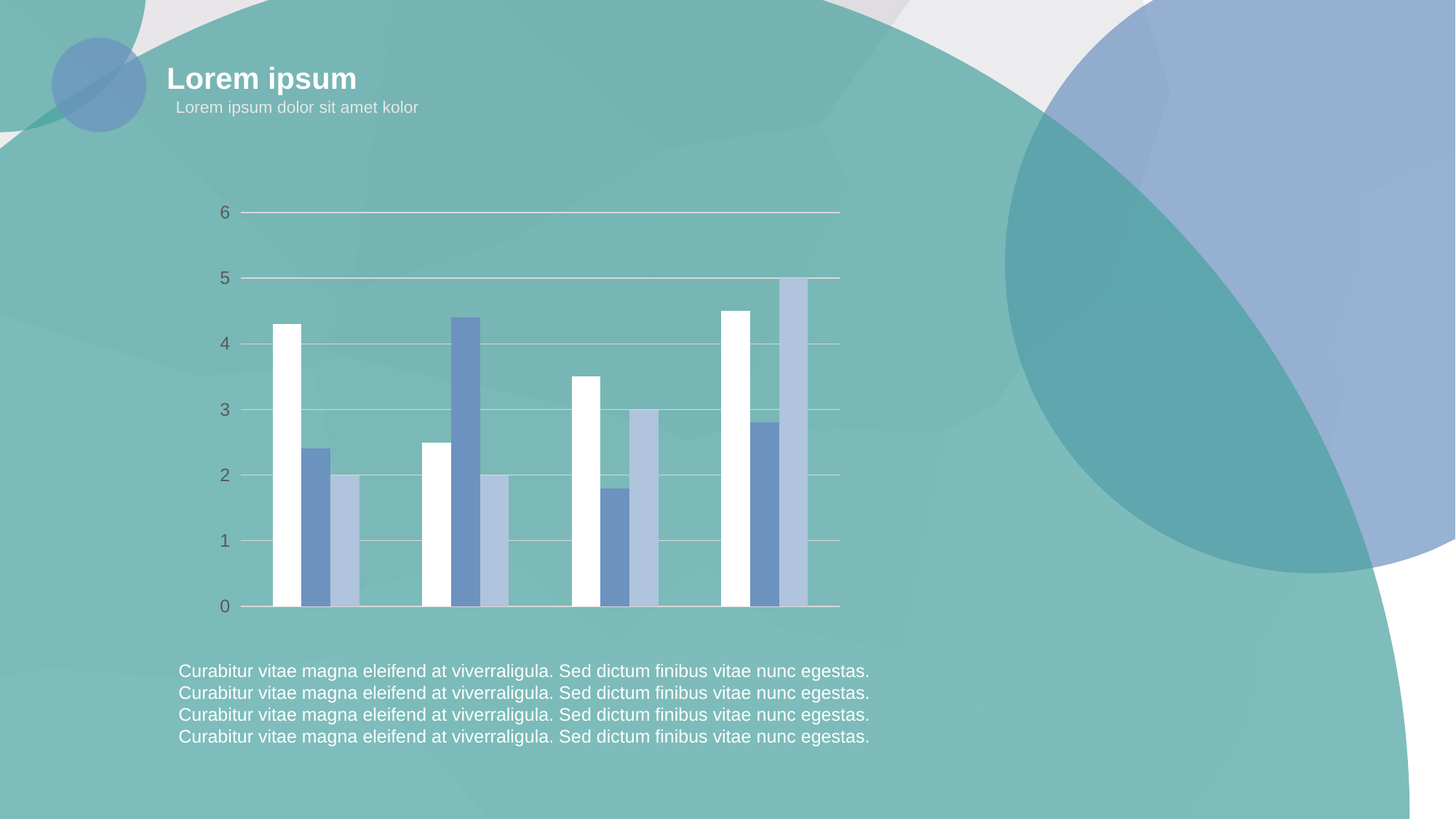

Lorem ipsum
Lorem ipsum dolor sit amet kolor

### Chart

| Category | 系列 1 | 系列 2 | 系列 3 |
|---|---|---|---|
| 类别 1 | 4.3 | 2.4 | 2.0 |
| 类别 2 | 2.5 | 4.4 | 2.0 |
| 类别 3 | 3.5 | 1.8 | 3.0 |
| 类别 4 | 4.5 | 2.8 | 5.0 |
Curabitur vitae magna eleifend at viverraligula. Sed dictum finibus vitae nunc egestas. Curabitur vitae magna eleifend at viverraligula. Sed dictum finibus vitae nunc egestas. Curabitur vitae magna eleifend at viverraligula. Sed dictum finibus vitae nunc egestas. Curabitur vitae magna eleifend at viverraligula. Sed dictum finibus vitae nunc egestas.